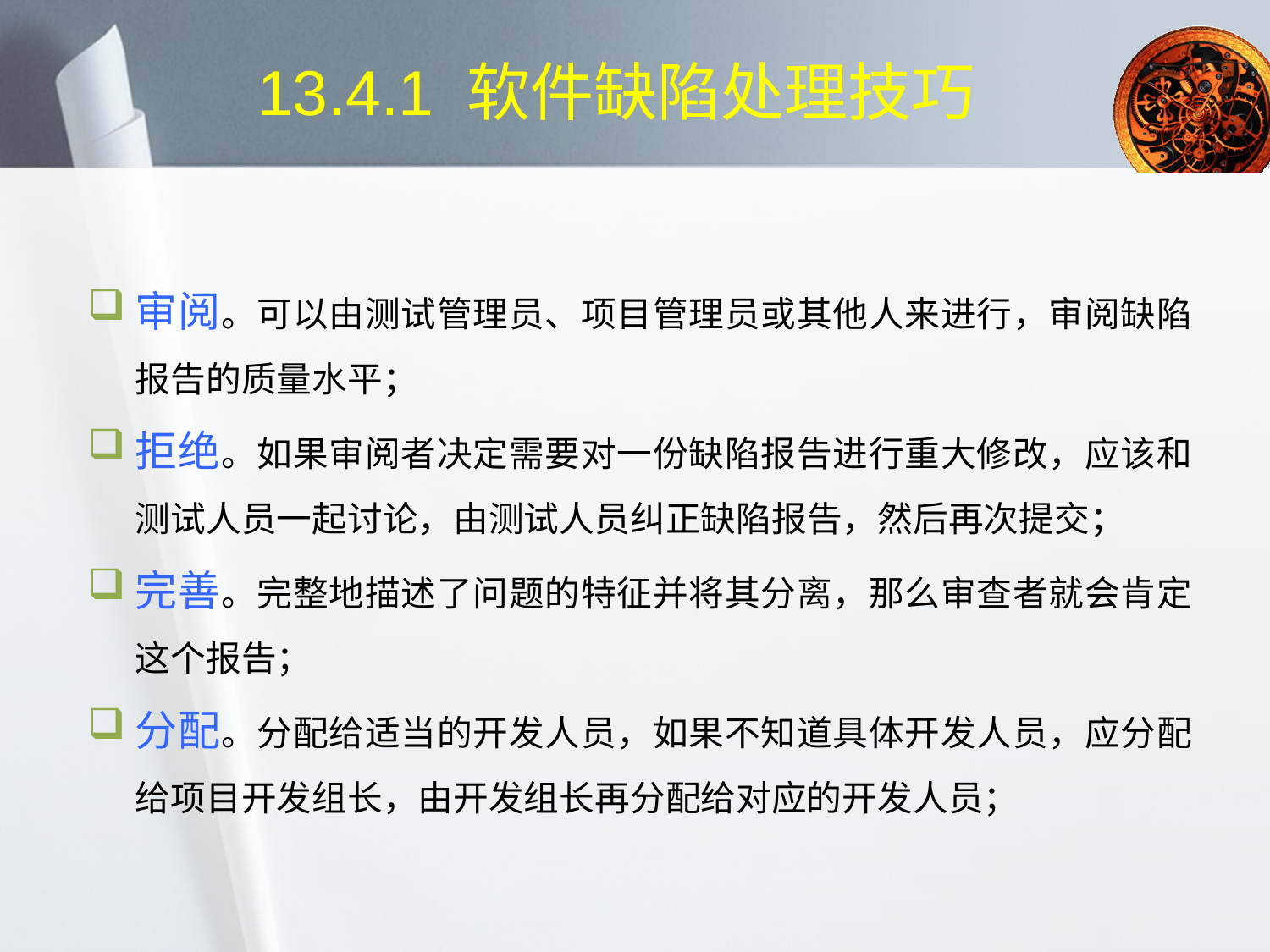

# 13.4.1 软件缺陷处理技巧
审阅。可以由测试管理员、项目管理员或其他人来进行，审阅缺陷报告的质量水平；
拒绝。如果审阅者决定需要对一份缺陷报告进行重大修改，应该和测试人员一起讨论，由测试人员纠正缺陷报告，然后再次提交；
完善。完整地描述了问题的特征并将其分离，那么审查者就会肯定这个报告；
分配。分配给适当的开发人员，如果不知道具体开发人员，应分配给项目开发组长，由开发组长再分配给对应的开发人员；